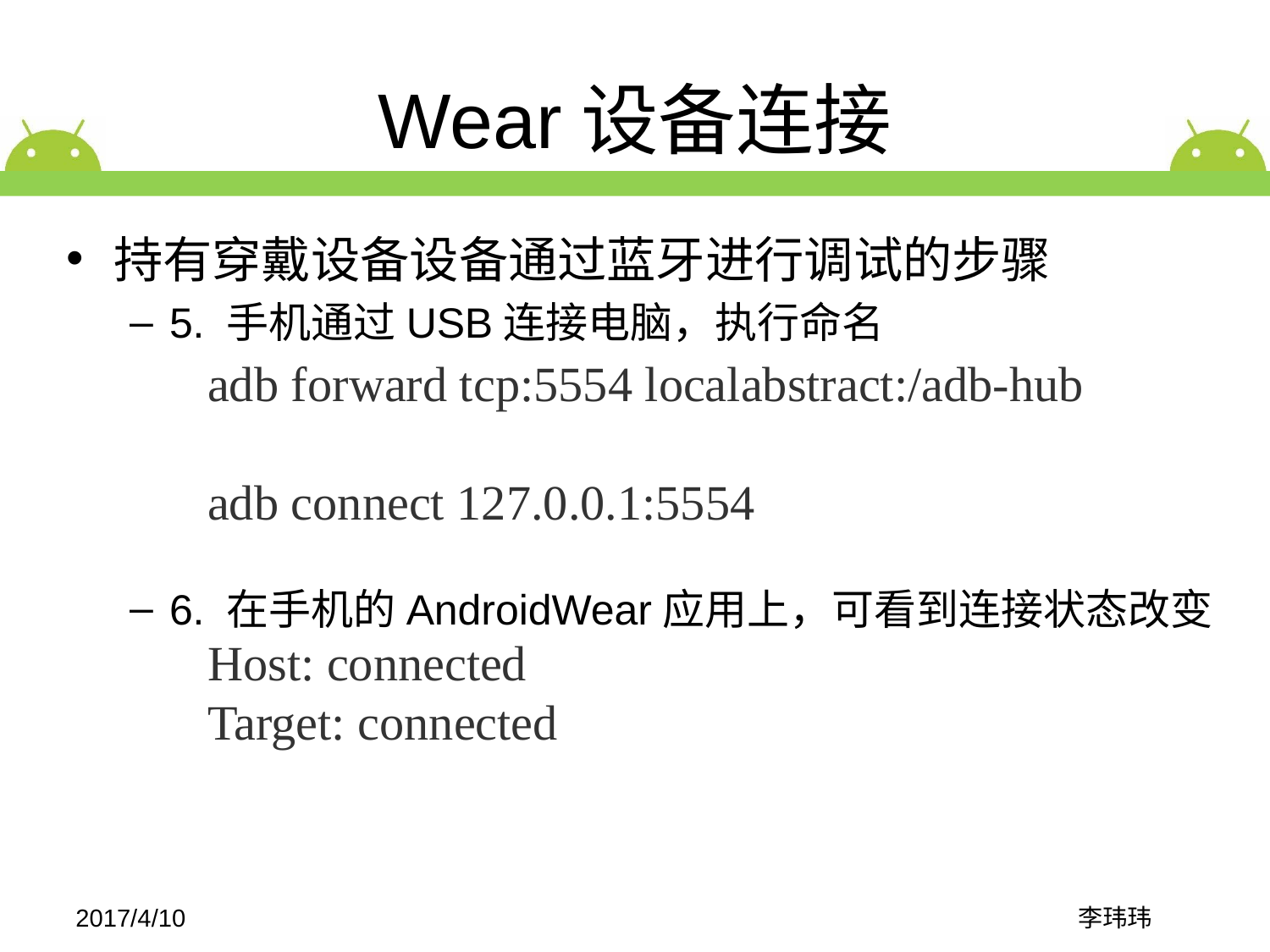

# Wear设备连接
持有穿戴设备设备通过蓝牙进行调试的步骤
5. 手机通过USB连接电脑，执行命名

6. 在手机的AndroidWear应用上，可看到连接状态改变

adb forward tcp:5554 localabstract:/adb-hub
adb connect 127.0.0.1:5554
Host: connected
Target: connected